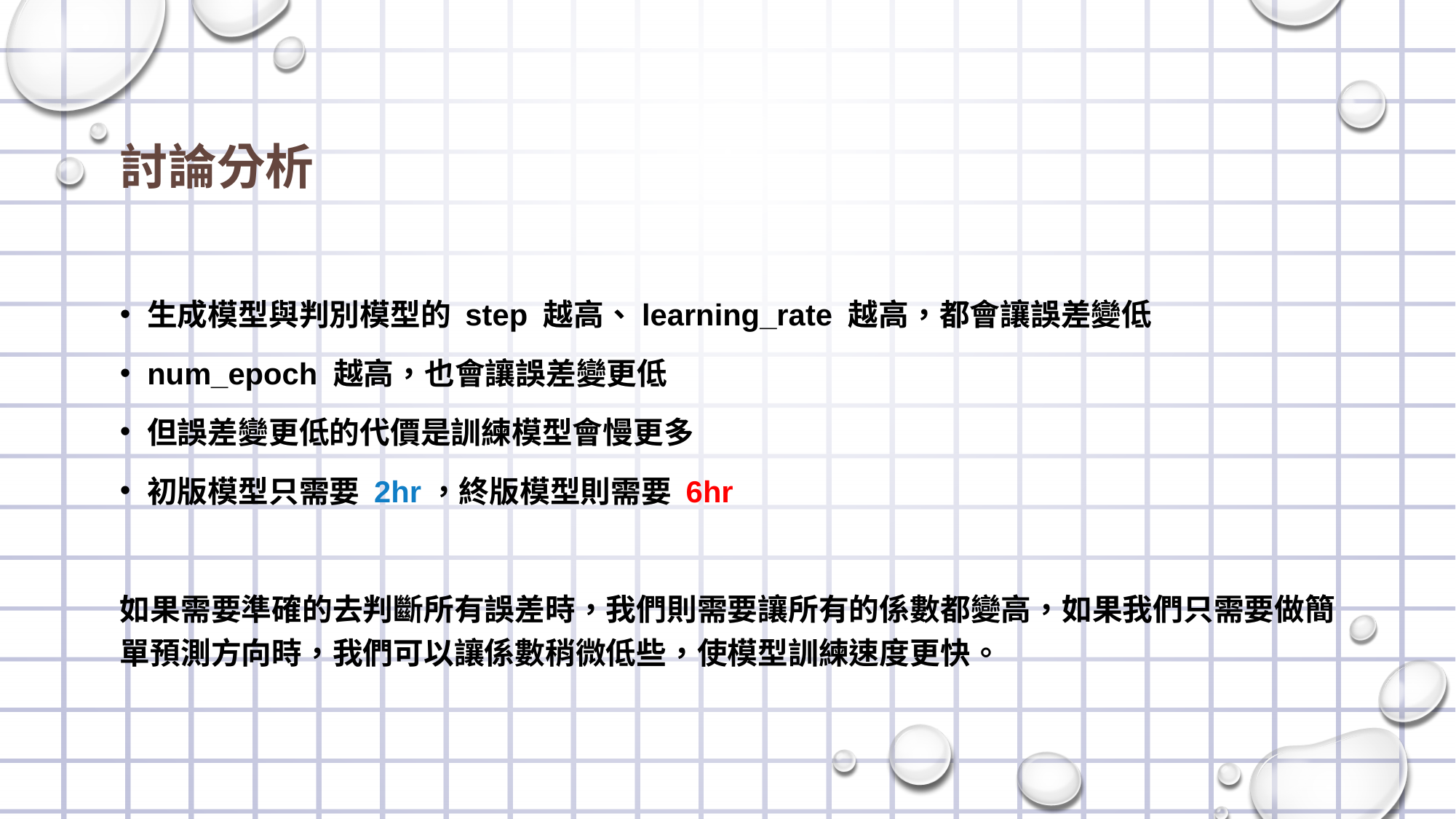

# 討論分析
生成模型與判別模型的 step 越高、learning_rate 越高，都會讓誤差變低
num_epoch 越高，也會讓誤差變更低
但誤差變更低的代價是訓練模型會慢更多
初版模型只需要 2hr，終版模型則需要 6hr

如果需要準確的去判斷所有誤差時，我們則需要讓所有的係數都變高，如果我們只需要做簡單預測方向時，我們可以讓係數稍微低些，使模型訓練速度更快。